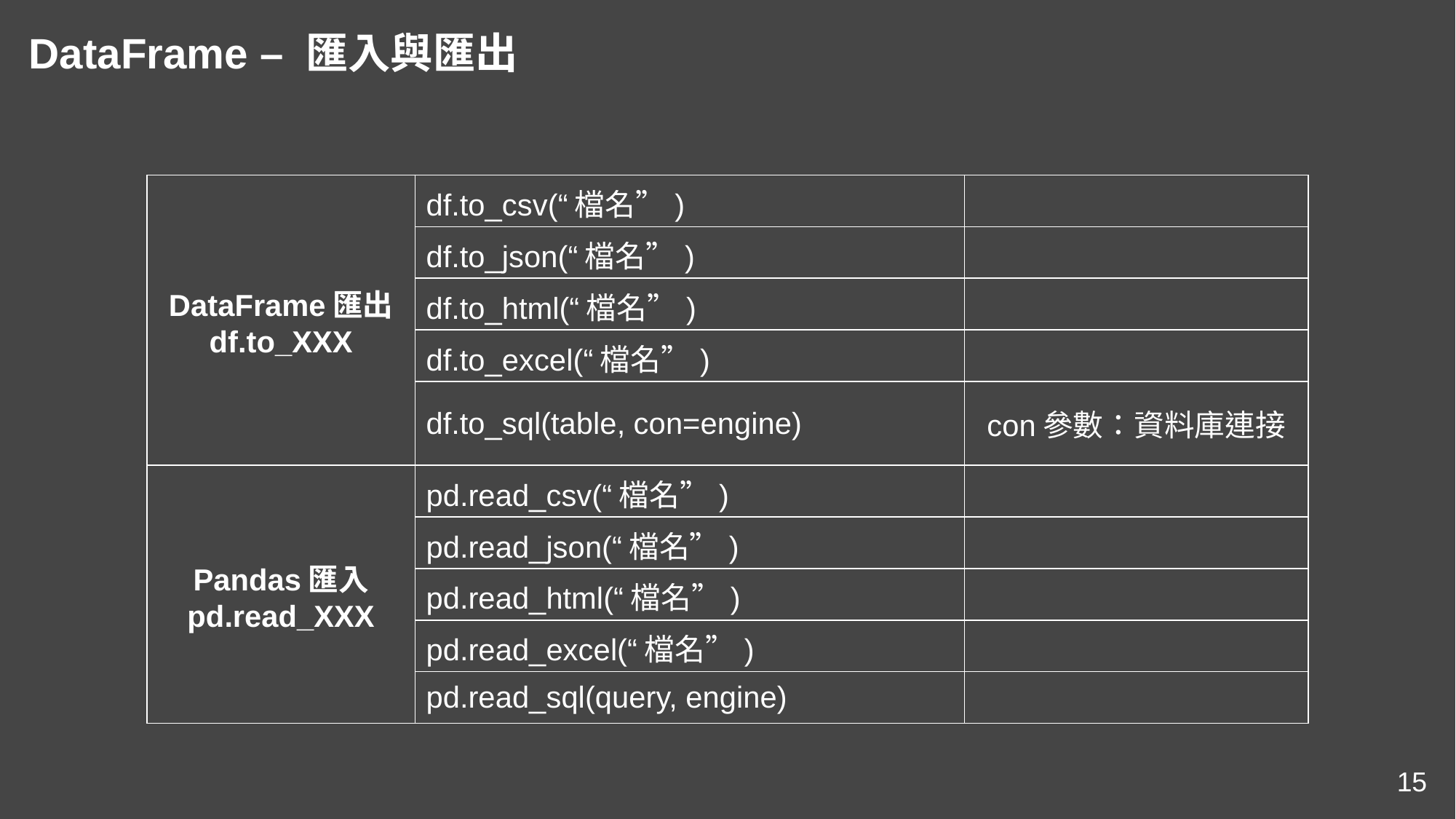

DataFrame – 匯入與匯出
| DataFrame匯出 df.to\_XXX | df.to\_csv(“檔名”) |  |
| --- | --- | --- |
|  | df.to\_json(“檔名”) |  |
|  | df.to\_html(“檔名”) |  |
|  | df.to\_excel(“檔名”) |  |
|  | df.to\_sql(table, con=engine) | con參數：資料庫連接 |
| Pandas匯入 pd.read\_XXX | pd.read\_csv(“檔名”) |  |
|  | pd.read\_json(“檔名”) |  |
|  | pd.read\_html(“檔名”) |  |
|  | pd.read\_excel(“檔名”) |  |
|  | pd.read\_sql(query, engine) |  |